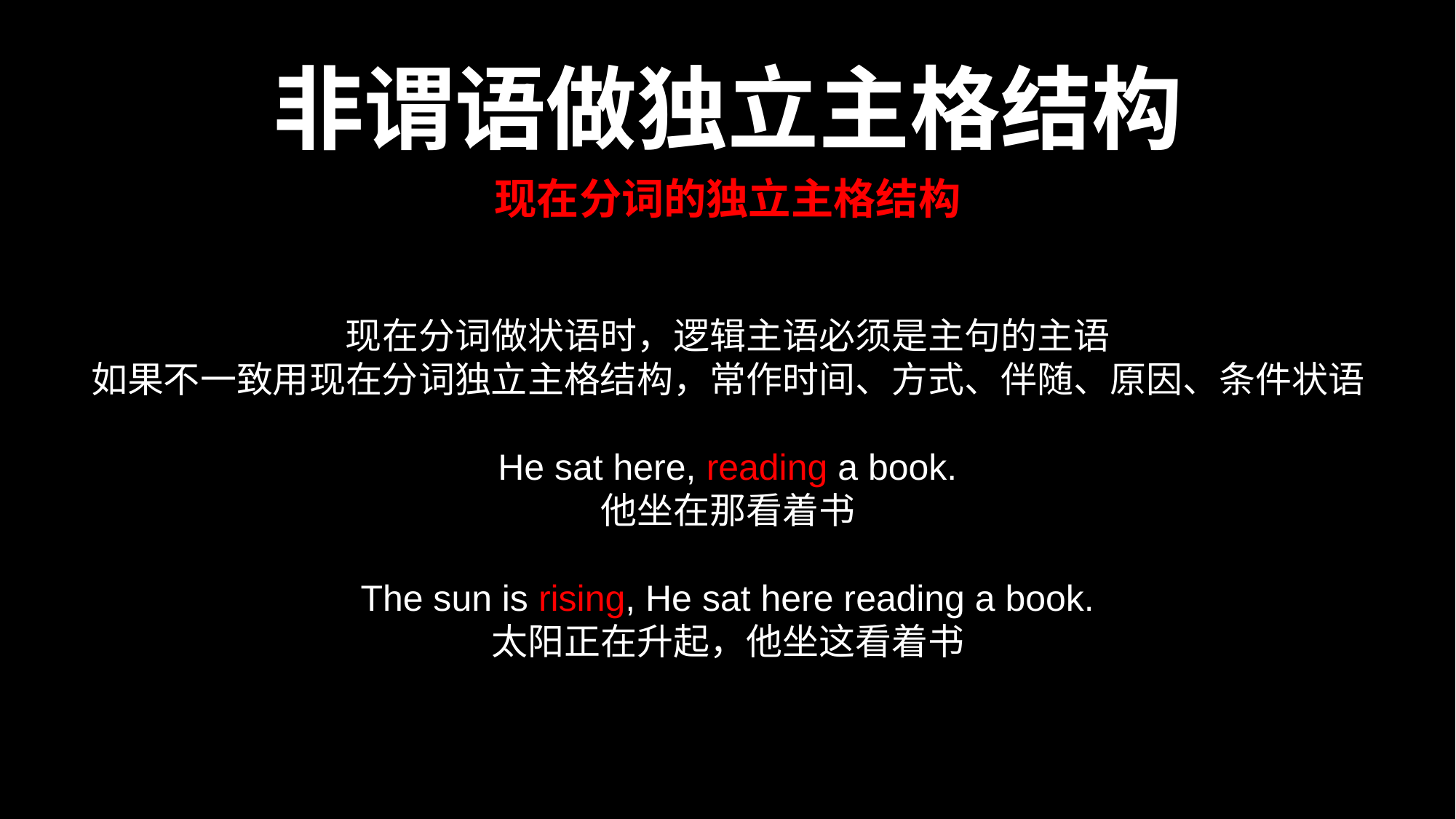

非谓语做独立主格结构
现在分词的独立主格结构
现在分词做状语时，逻辑主语必须是主句的主语
如果不一致用现在分词独立主格结构，常作时间、方式、伴随、原因、条件状语

He sat here, reading a book.
他坐在那看着书

The sun is rising, He sat here reading a book.
太阳正在升起，他坐这看着书